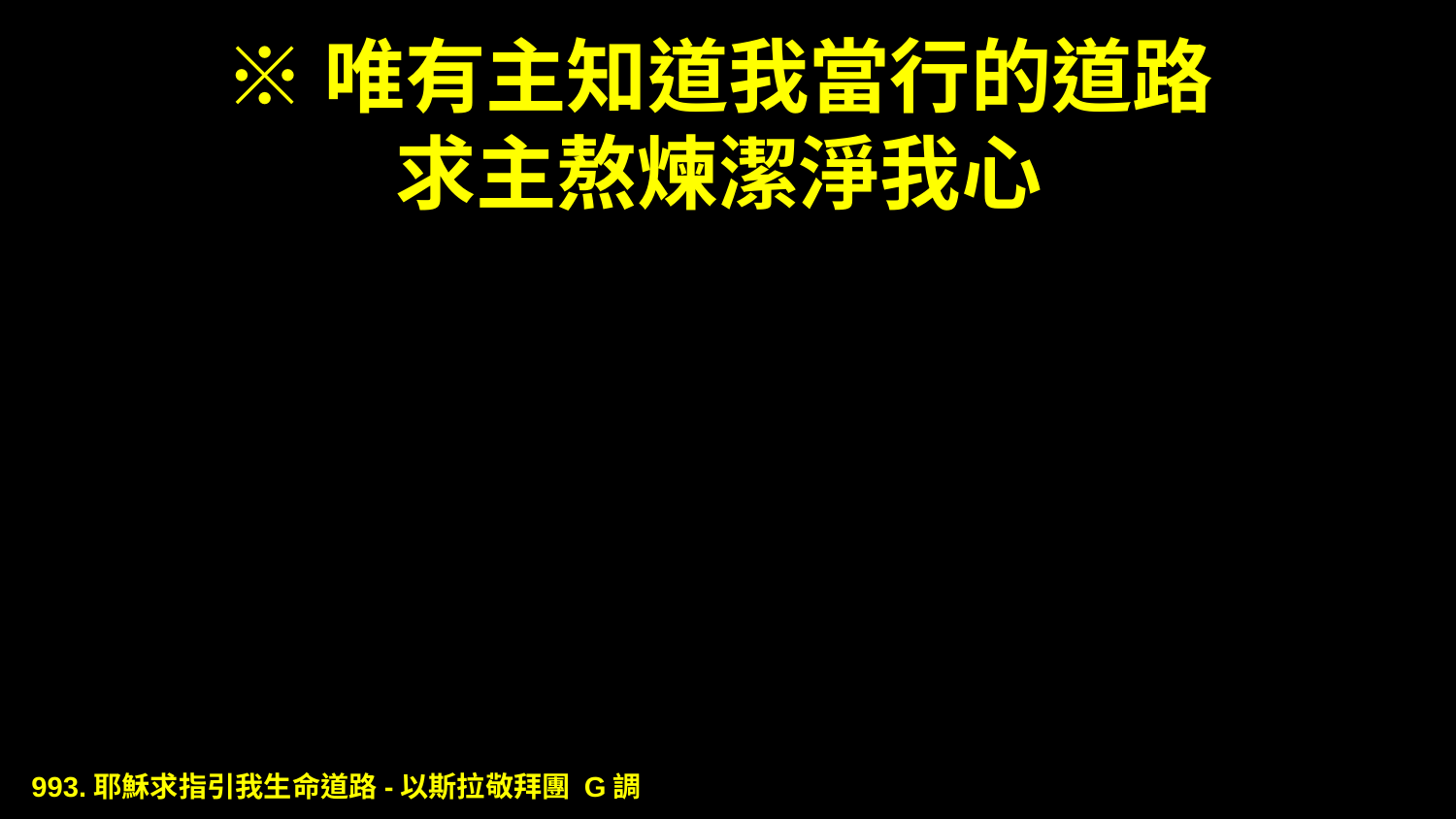

# ※唯有主知道我當行的道路 求主熬煉潔淨我心
993.耶穌求指引我生命道路-以斯拉敬拜團 G調